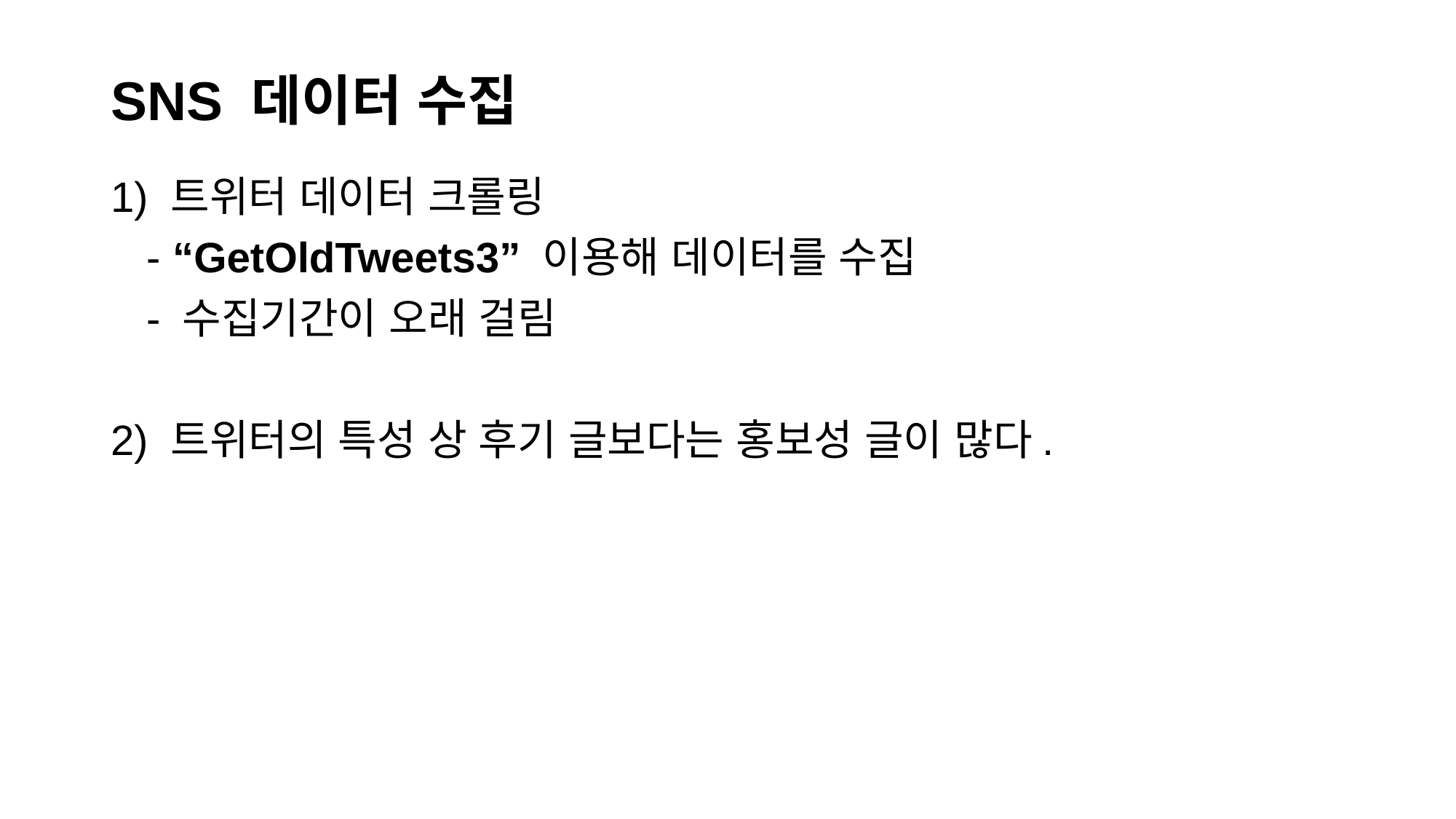

# SNS 데이터 수집
1) 트위터 데이터 크롤링
   - “GetOldTweets3” 이용해 데이터를 수집
   - 수집기간이 오래 걸림

2) 트위터의 특성 상 후기 글보다는 홍보성 글이 많다.